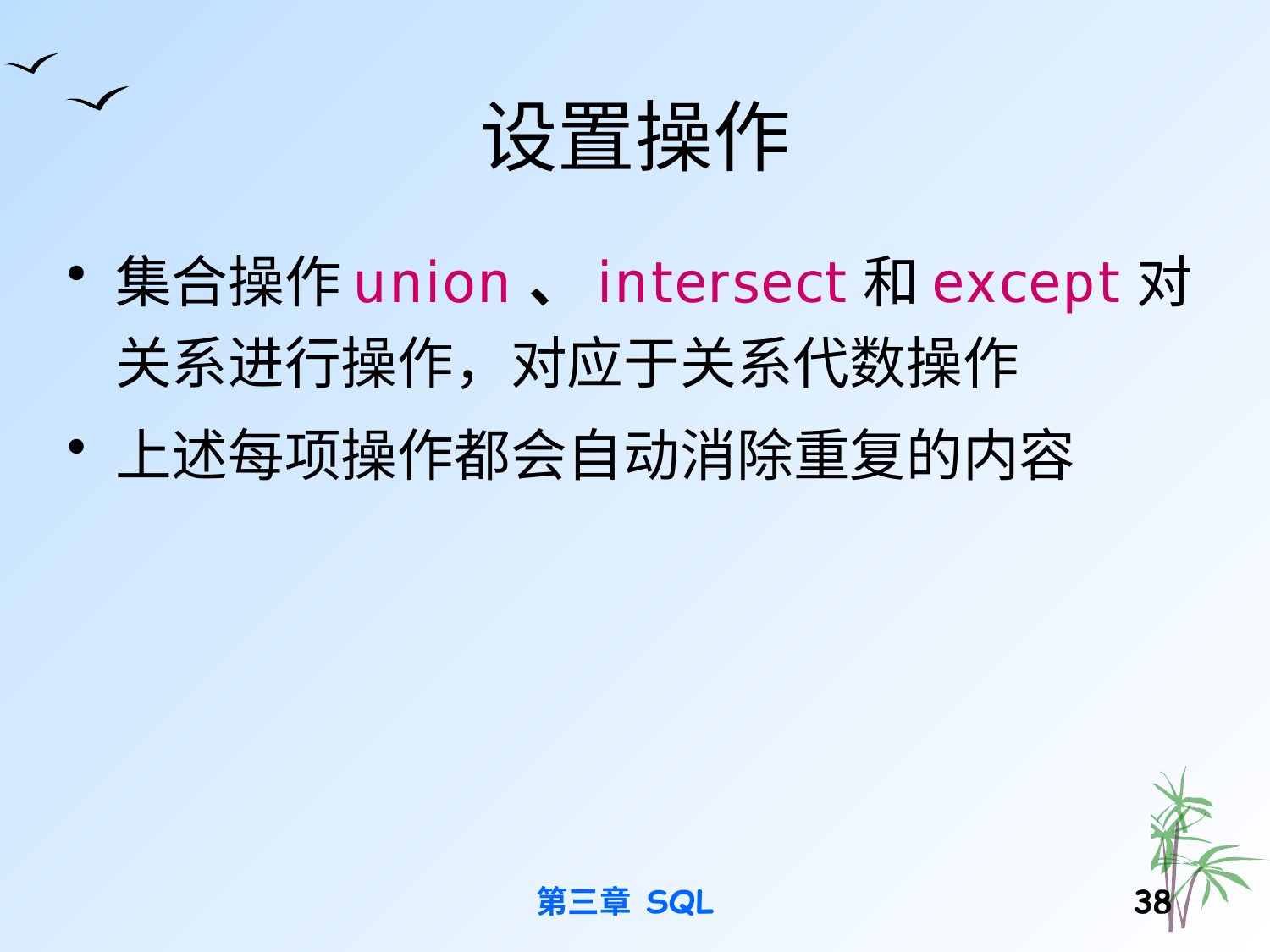

# 设置操作
集合操作union、intersect和except对关系进行操作，对应于关系代数操作
上述每项操作都会自动消除重复的内容
第三章 SQL
38